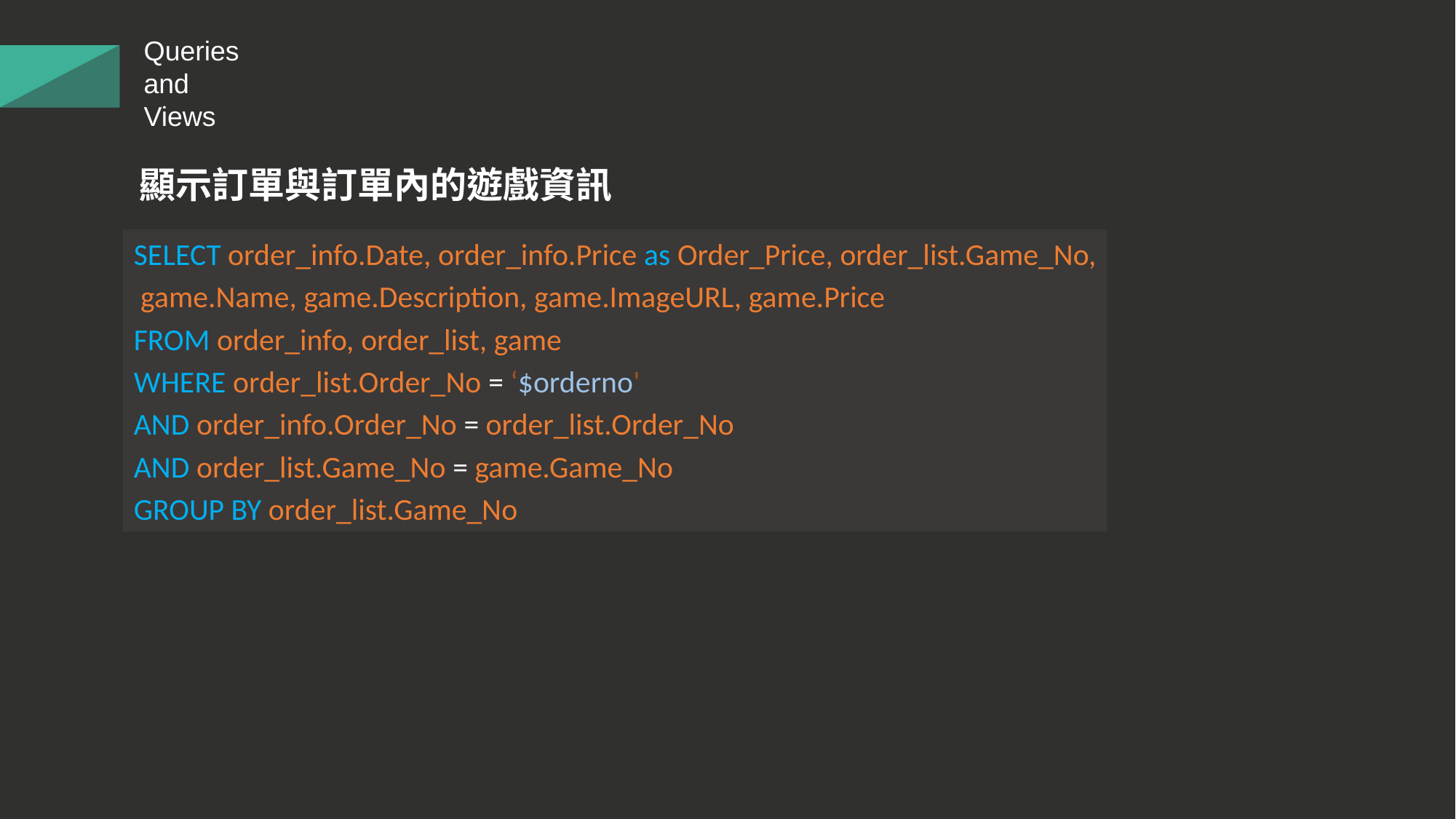

Queries
and
Views

顯示訂單與訂單內的遊戲資訊
SELECT order_info.Date, order_info.Price as Order_Price, order_list.Game_No,
 game.Name, game.Description, game.ImageURL, game.Price
FROM order_info, order_list, game
WHERE order_list.Order_No = ‘$orderno'
AND order_info.Order_No = order_list.Order_No
AND order_list.Game_No = game.Game_No
GROUP BY order_list.Game_No